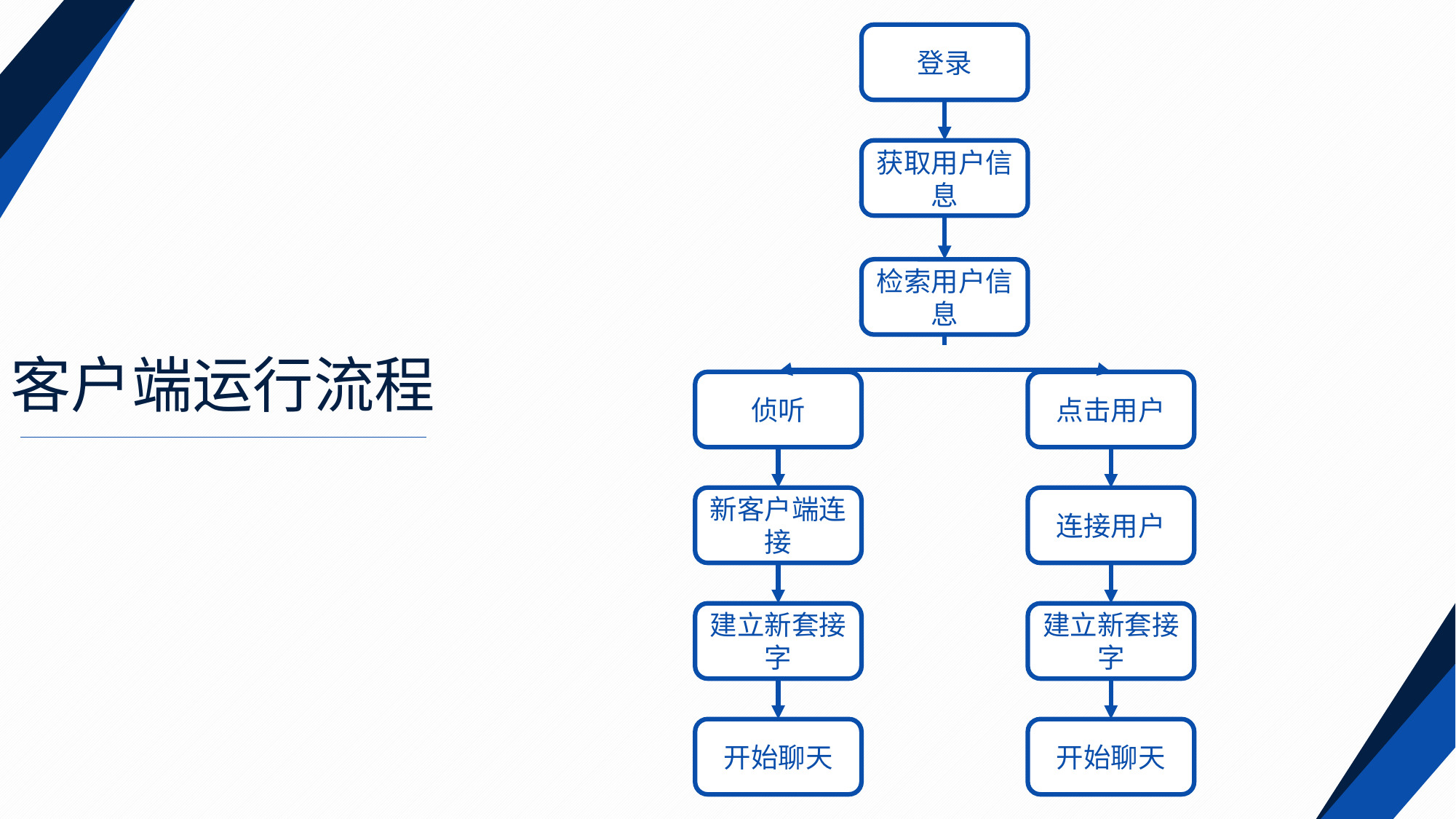

登录
获取用户信息
检索用户信息
侦听
点击用户
新客户端连接
连接用户
建立新套接字
建立新套接字
开始聊天
开始聊天
客户端运行流程